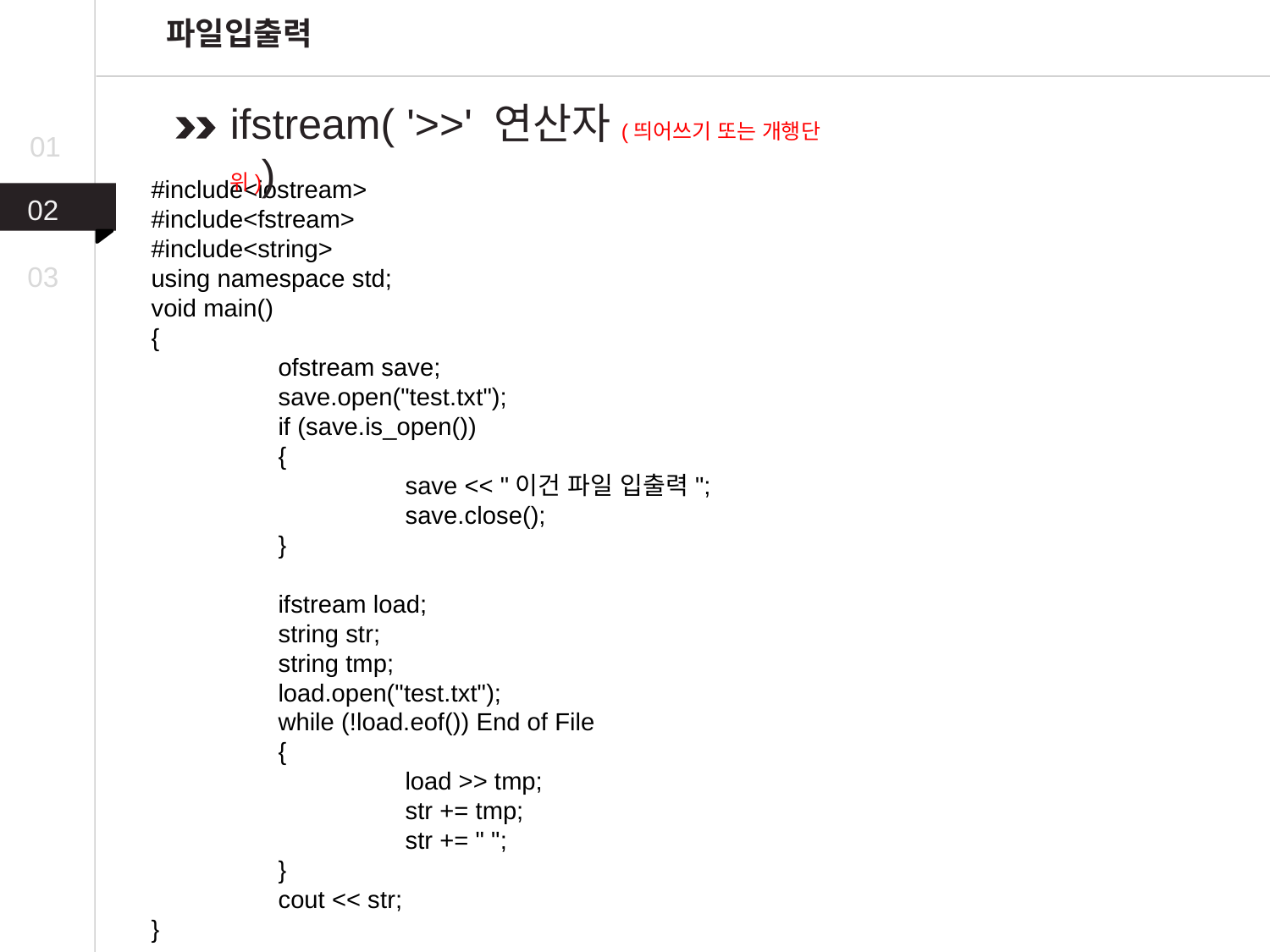

파일입출력
ifstream( '>>' 연산자(띄어쓰기 또는 개행단위))

01
#include<iostream>
#include<fstream>
#include<string>
using namespace std;
void main()
{
	ofstream save;
	save.open("test.txt");
	if (save.is_open())
	{
		save << "이건 파일 입출력";
		save.close();
	}

	ifstream load;
	string str;
	string tmp;
	load.open("test.txt");
	while (!load.eof()) End of File
	{
		load >> tmp;
		str += tmp;
		str += " ";
	}
	cout << str;
}

02

03